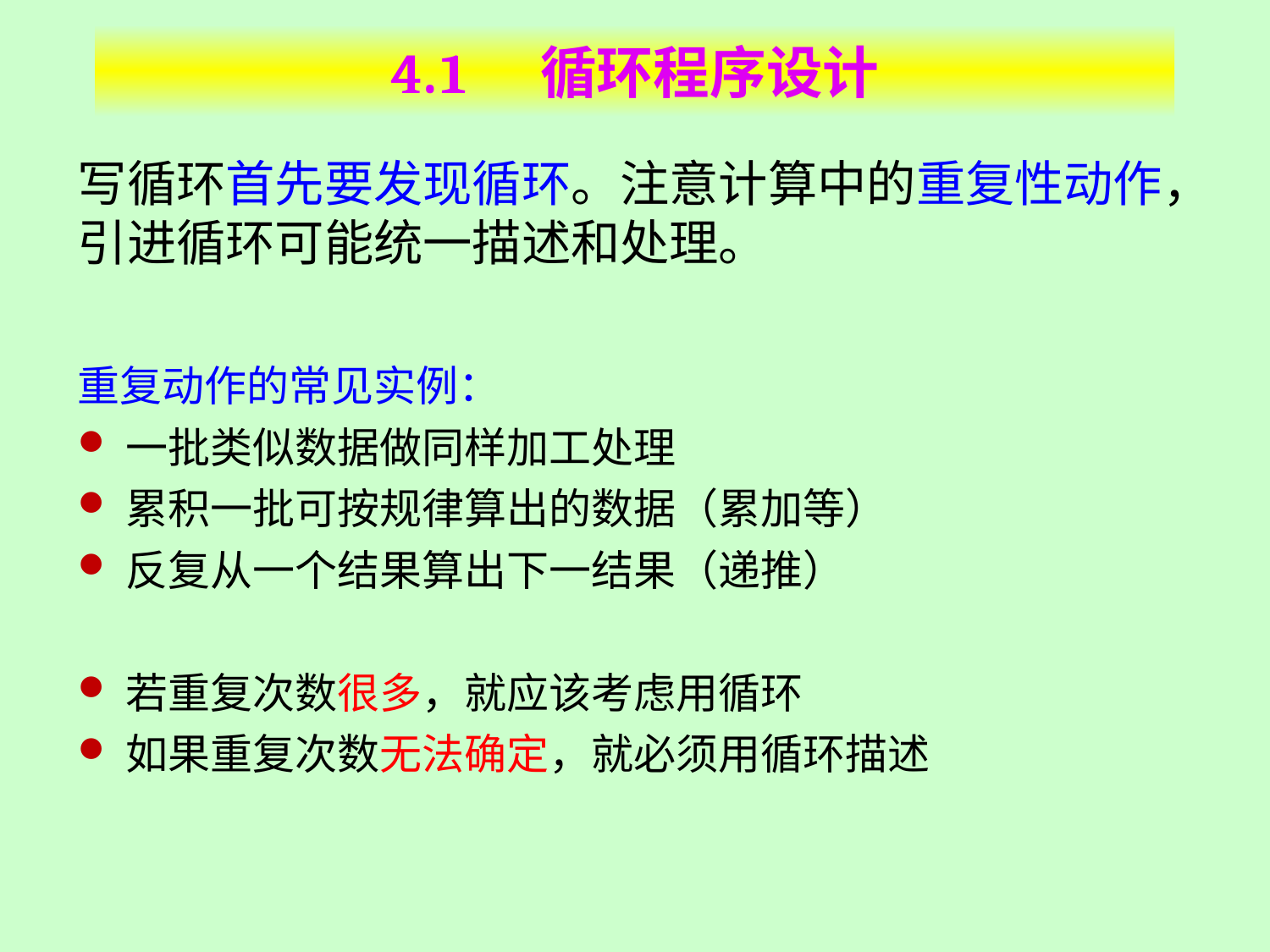

4.1　循环程序设计
写循环首先要发现循环。注意计算中的重复性动作，引进循环可能统一描述和处理。
重复动作的常见实例：
一批类似数据做同样加工处理
累积一批可按规律算出的数据（累加等）
反复从一个结果算出下一结果（递推）

若重复次数很多，就应该考虑用循环
如果重复次数无法确定，就必须用循环描述
8